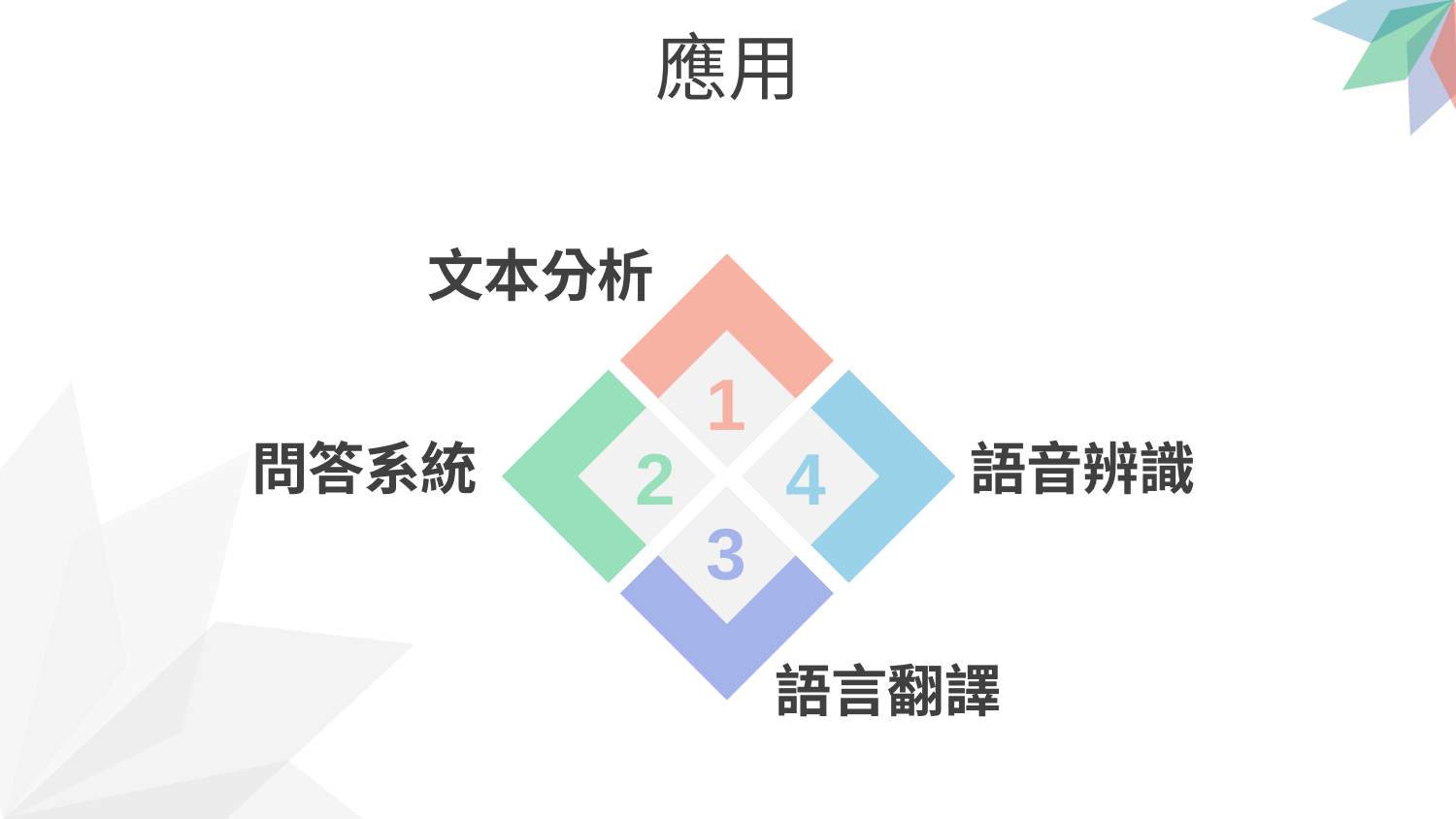

應用
文本分析

1

2
4
問答系統
語音辨識

3
語言翻譯